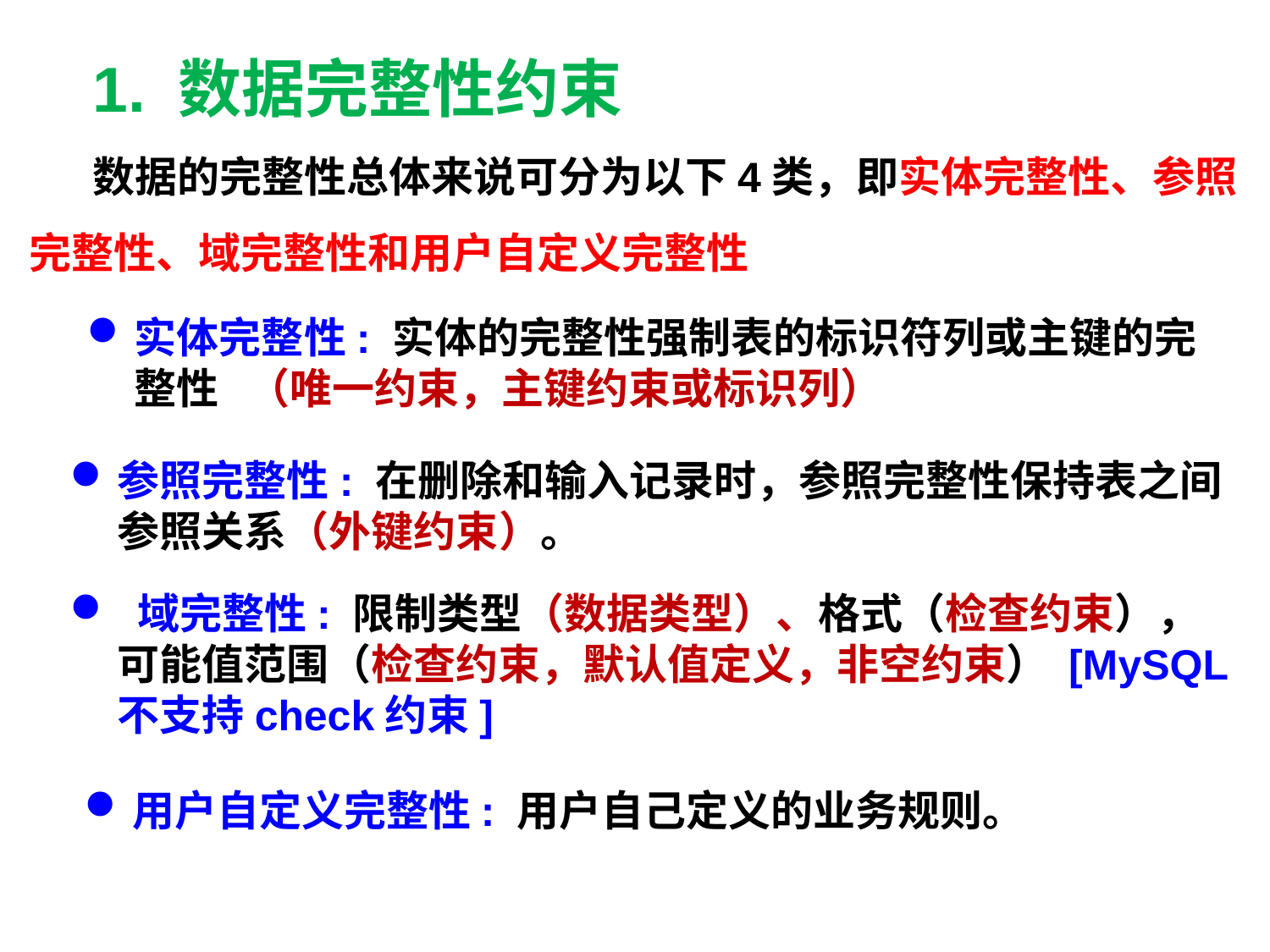

1. 数据完整性约束
数据的完整性总体来说可分为以下4类，即实体完整性、参照完整性、域完整性和用户自定义完整性
实体完整性: 实体的完整性强制表的标识符列或主键的完整性   （唯一约束，主键约束或标识列）
参照完整性: 在删除和输入记录时，参照完整性保持表之间参照关系（外键约束）。
 域完整性: 限制类型（数据类型）、格式（检查约束），可能值范围（检查约束，默认值定义，非空约束） [MySQL不支持check约束]
用户自定义完整性: 用户自己定义的业务规则。